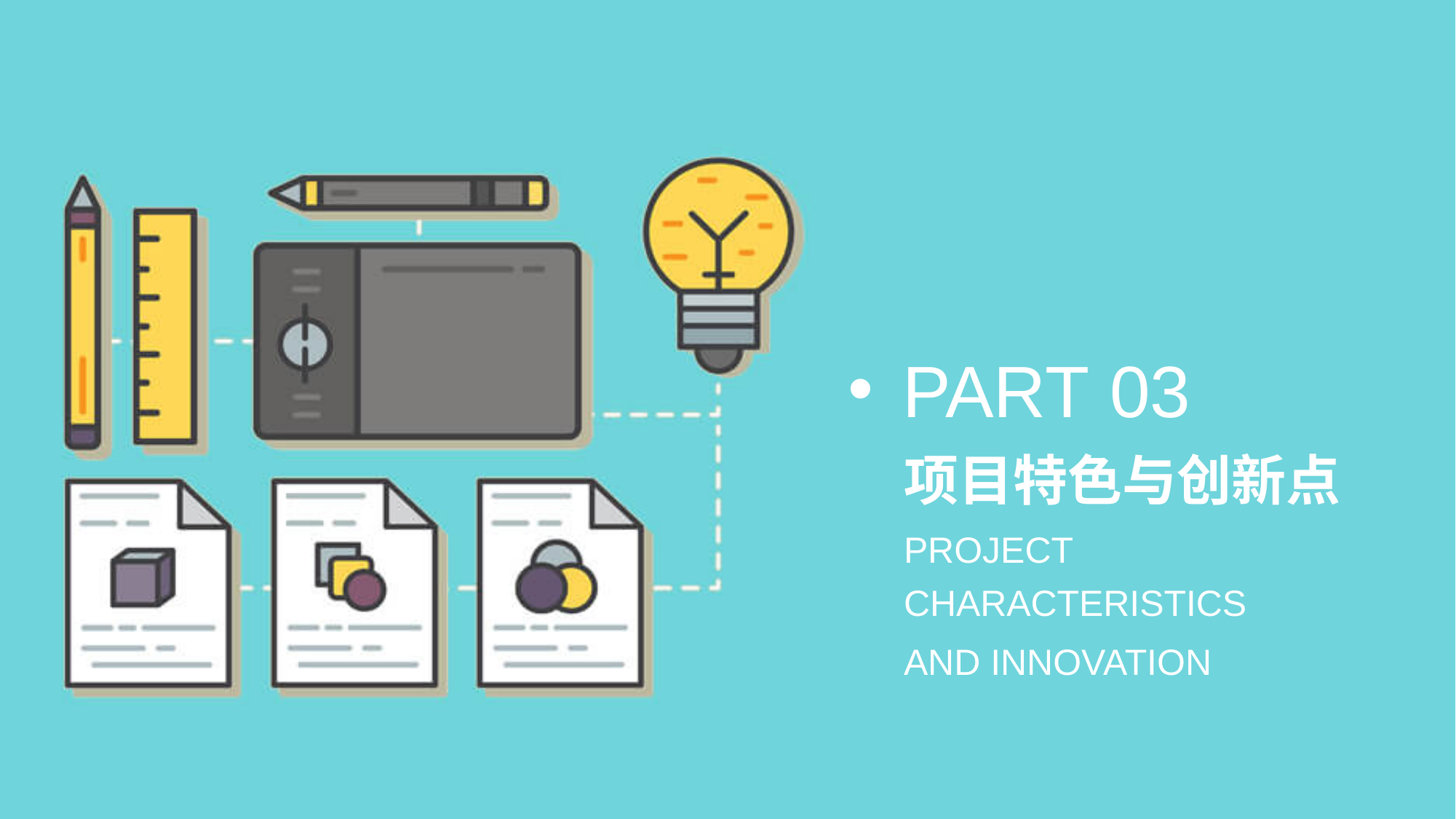

PART 03
项目特色与创新点
PROJECT CHARACTERISTICS
AND INNOVATION